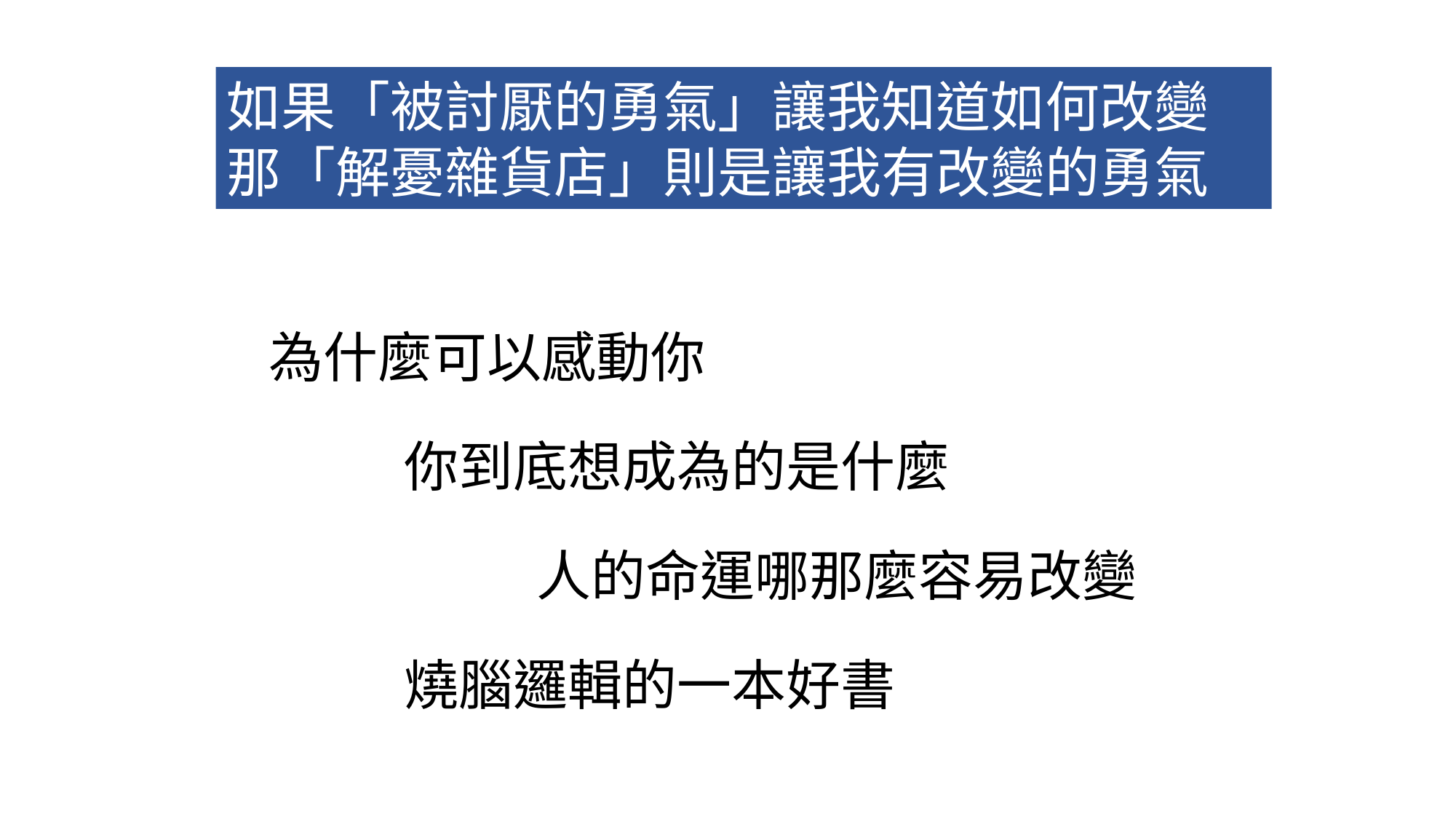

如果「被討厭的勇氣」讓我知道如何改變
那「解憂雜貨店」則是讓我有改變的勇氣
為什麼可以感動你
你到底想成為的是什麼
人的命運哪那麼容易改變
燒腦邏輯的一本好書